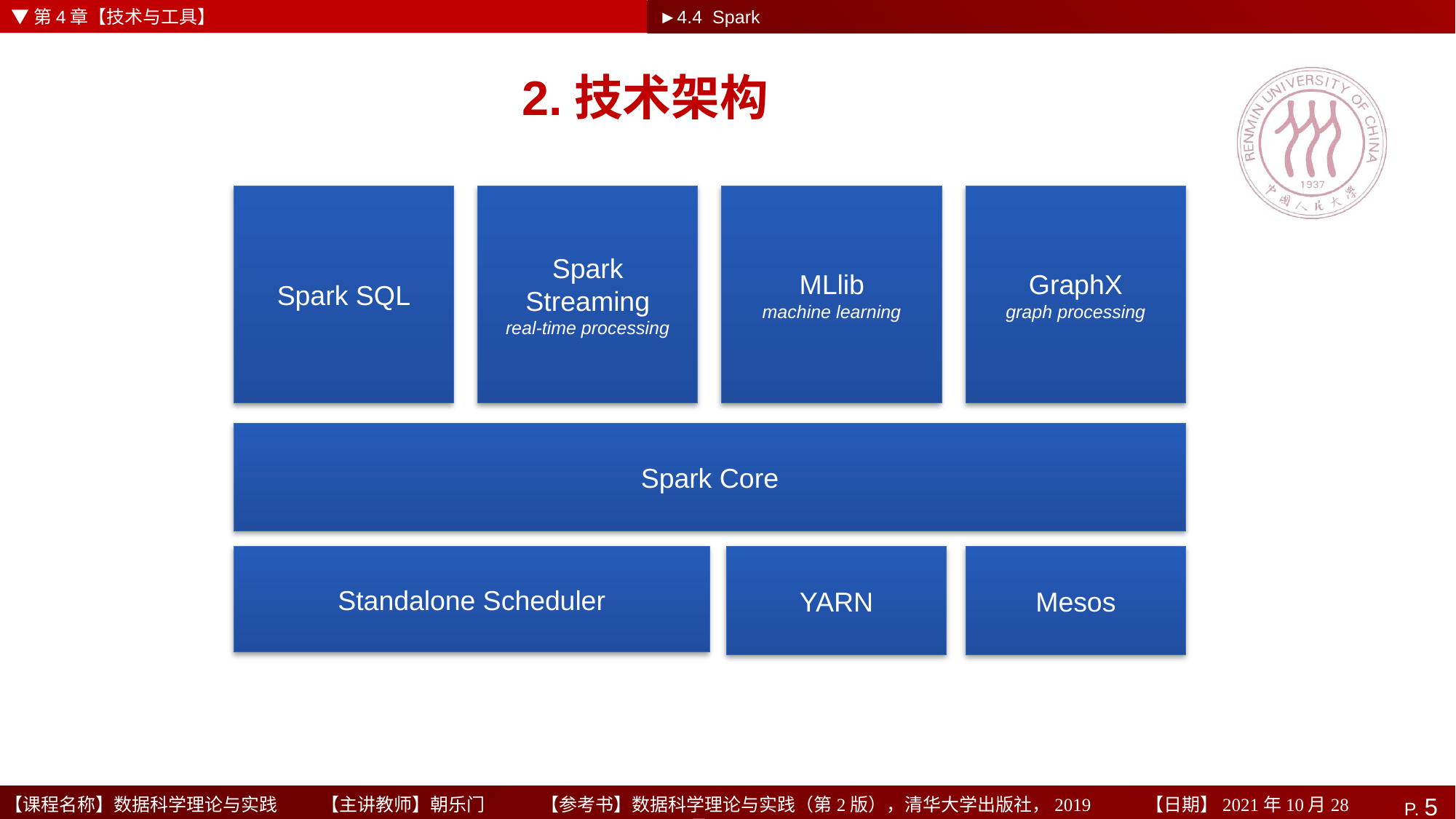

▼第4章【技术与工具】
►4.4  Spark

# 2.技术架构
Spark SQL
Spark Streaming
real-time processing
MLlib
machine learning
GraphX
graph processing
Spark Core
Standalone Scheduler
YARN
Mesos